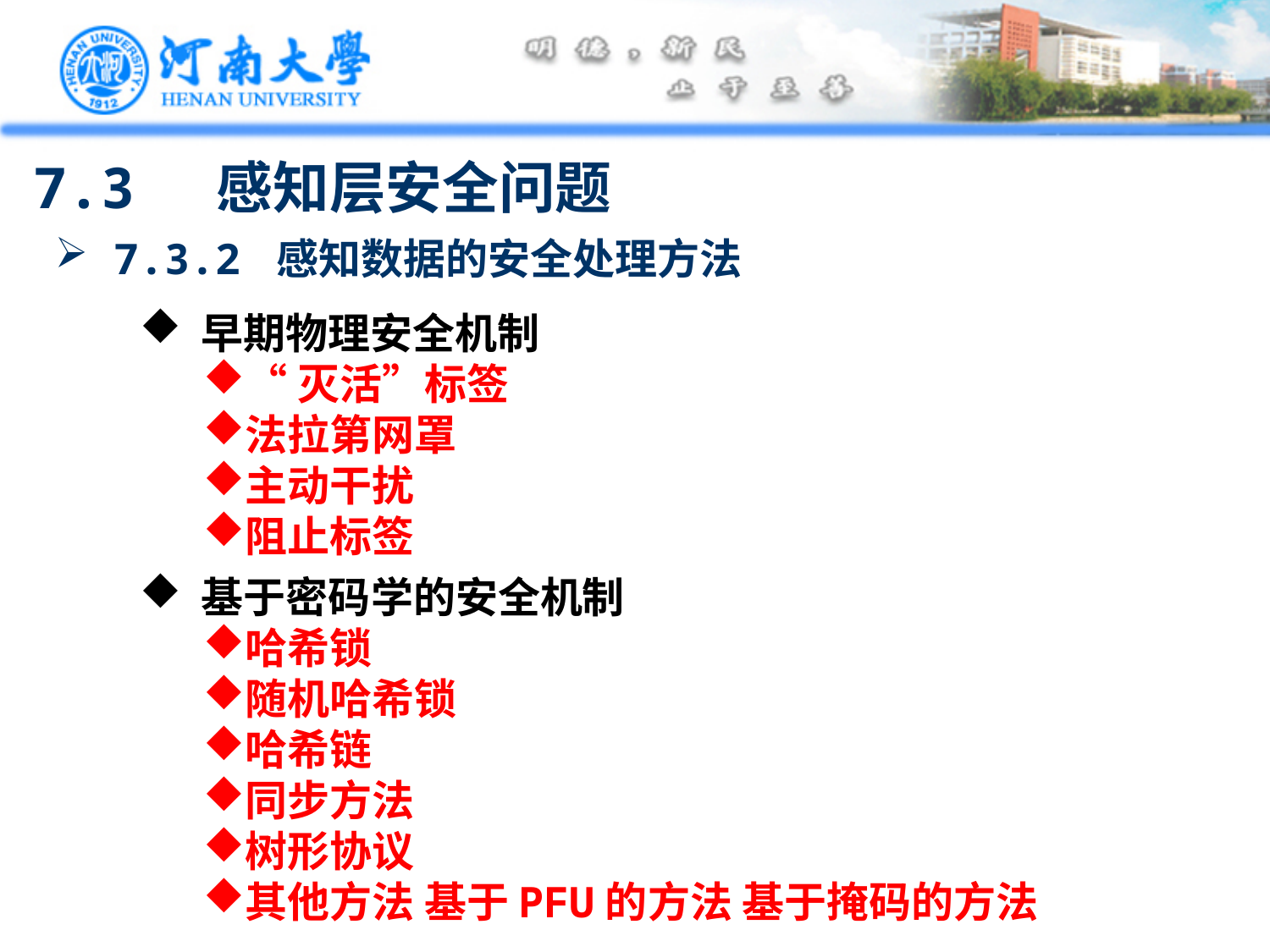

7.3  感知层安全问题
 7.3.2 感知数据的安全处理方法
 早期物理安全机制
“灭活”标签
法拉第网罩
主动干扰
阻止标签
 基于密码学的安全机制
哈希锁
随机哈希锁
哈希链
同步方法
树形协议
其他方法 基于PFU的方法 基于掩码的方法